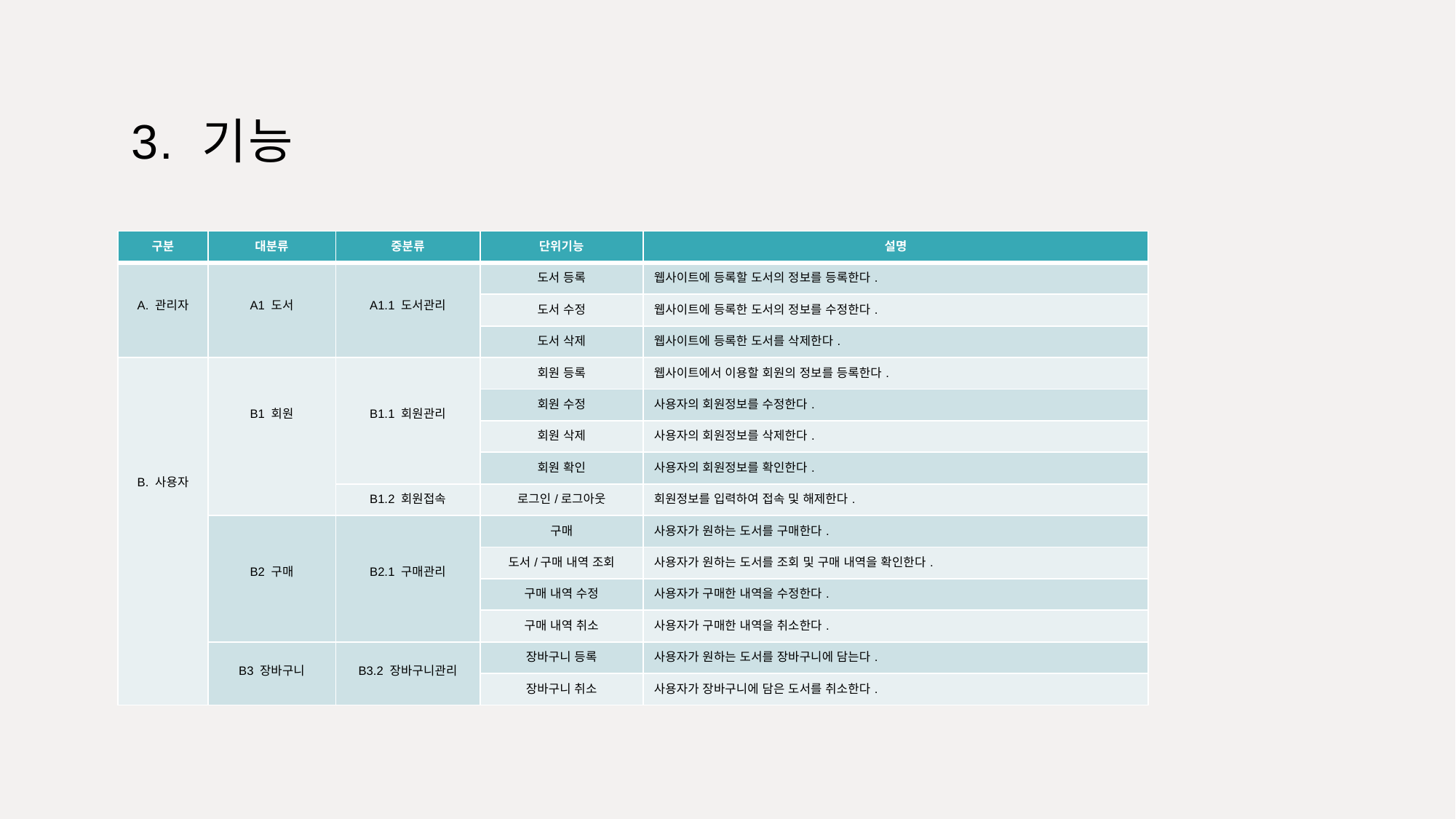

# 3. 기능
| 구분 | 대분류 | 중분류 | 단위기능 | 설명 |
| --- | --- | --- | --- | --- |
| A. 관리자 | A1 도서 | A1.1 도서관리 | 도서 등록 | 웹사이트에 등록할 도서의 정보를 등록한다. |
|  |  |  | 도서 수정 | 웹사이트에 등록한 도서의 정보를 수정한다. |
|  |  |  | 도서 삭제 | 웹사이트에 등록한 도서를 삭제한다. |
| B. 사용자 | B1 회원 | B1.1 회원관리 | 회원 등록 | 웹사이트에서 이용할 회원의 정보를 등록한다. |
|  |  |  | 회원 수정 | 사용자의 회원정보를 수정한다. |
|  |  |  | 회원 삭제 | 사용자의 회원정보를 삭제한다. |
|  |  |  | 회원 확인 | 사용자의 회원정보를 확인한다. |
|  |  | B1.2 회원접속 | 로그인/로그아웃 | 회원정보를 입력하여 접속 및 해제한다. |
|  | B2 구매 | B2.1 구매관리 | 구매 | 사용자가 원하는 도서를 구매한다. |
|  |  |  | 도서/구매 내역 조회 | 사용자가 원하는 도서를 조회 및 구매 내역을 확인한다. |
|  |  |  | 구매 내역 수정 | 사용자가 구매한 내역을 수정한다. |
|  |  |  | 구매 내역 취소 | 사용자가 구매한 내역을 취소한다. |
|  | B3 장바구니 | B3.2 장바구니관리 | 장바구니 등록 | 사용자가 원하는 도서를 장바구니에 담는다. |
|  |  |  | 장바구니 취소 | 사용자가 장바구니에 담은 도서를 취소한다. |